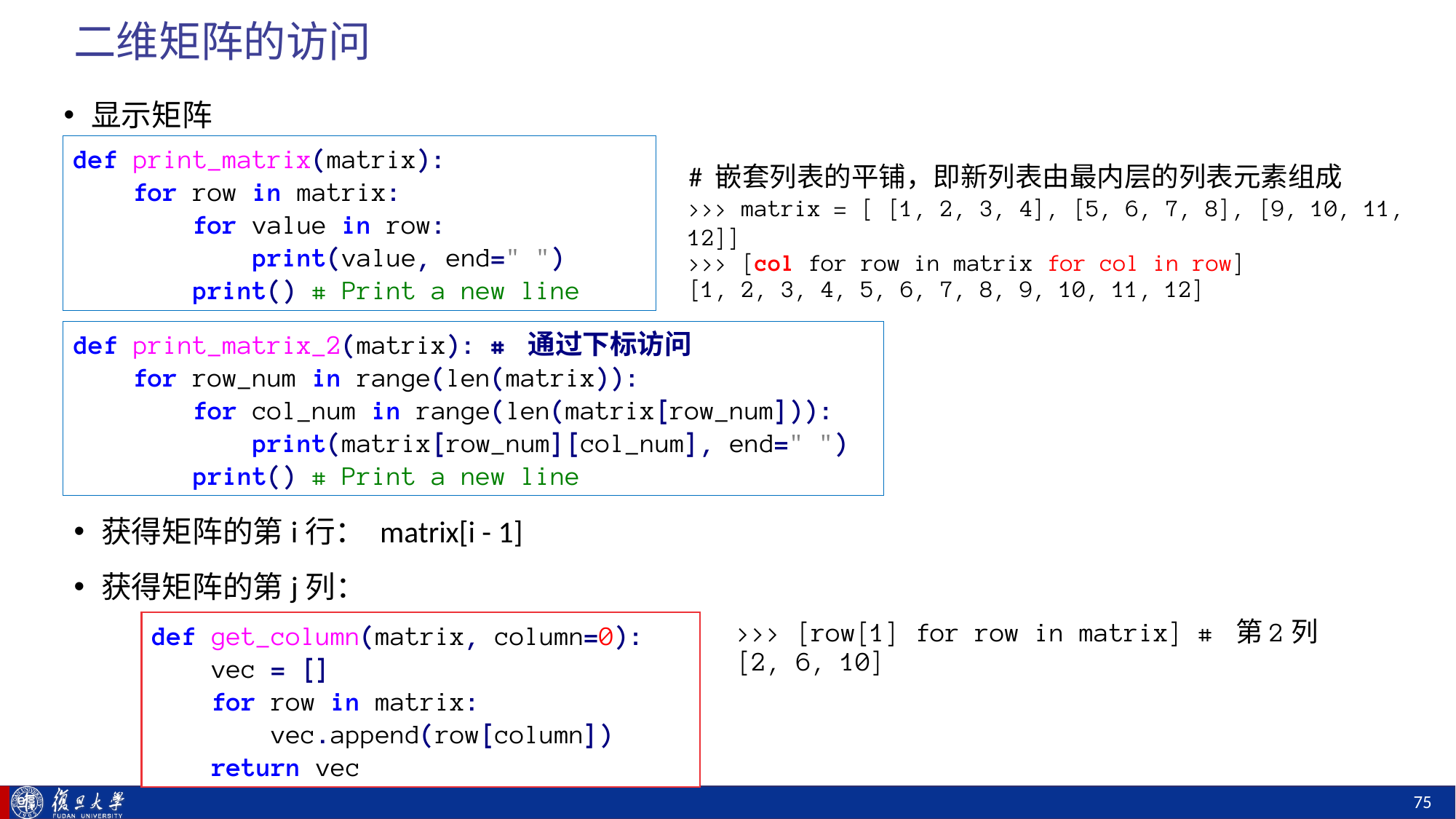

# 二维矩阵的访问
显示矩阵
def print_matrix(matrix):
    for row in matrix:
        for value in row:
            print(value, end=" ")
        print() # Print a new line
# 嵌套列表的平铺，即新列表由最内层的列表元素组成
>>> matrix = [ [1, 2, 3, 4], [5, 6, 7, 8], [9, 10, 11, 12]]
>>> [col for row in matrix for col in row]
[1, 2, 3, 4, 5, 6, 7, 8, 9, 10, 11, 12]
def print_matrix_2(matrix): # 通过下标访问
    for row_num in range(len(matrix)):
        for col_num in range(len(matrix[row_num])):
            print(matrix[row_num][col_num], end=" ")
        print() # Print a new line
获得矩阵的第i行： matrix[i - 1]
获得矩阵的第j列：
def get_column(matrix, column=0):
    vec = []
    for row in matrix:
        vec.append(row[column])
    return vec
>>> [row[1] for row in matrix] # 第2列
[2, 6, 10]